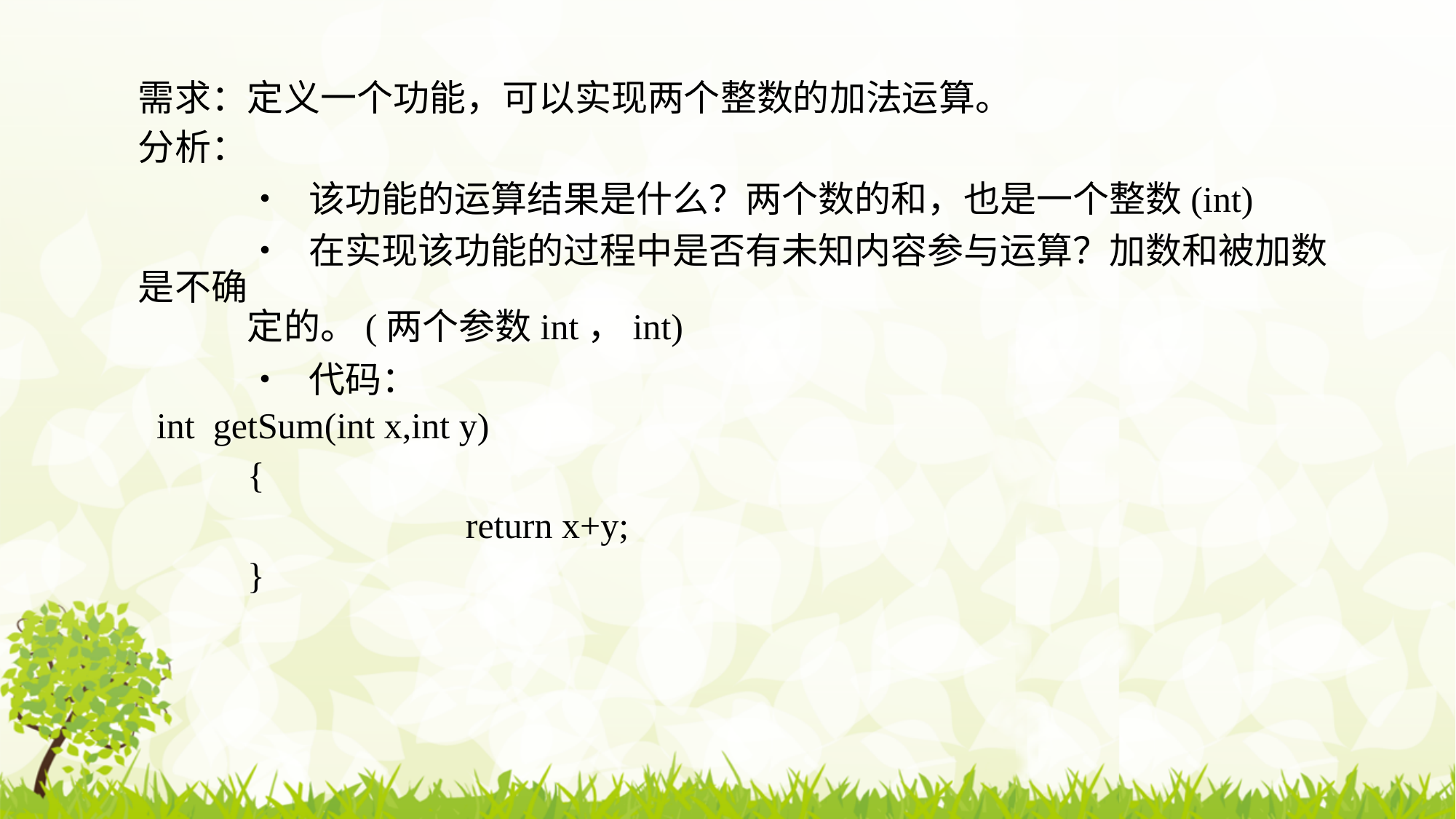

需求：定义一个功能，可以实现两个整数的加法运算。
分析：
	•  该功能的运算结果是什么？两个数的和，也是一个整数(int)
	•  在实现该功能的过程中是否有未知内容参与运算？加数和被加数是不确
	定的。(两个参数int，int)
	•  代码：
  int  getSum(int x,int y)
	{
			return x+y;
	}